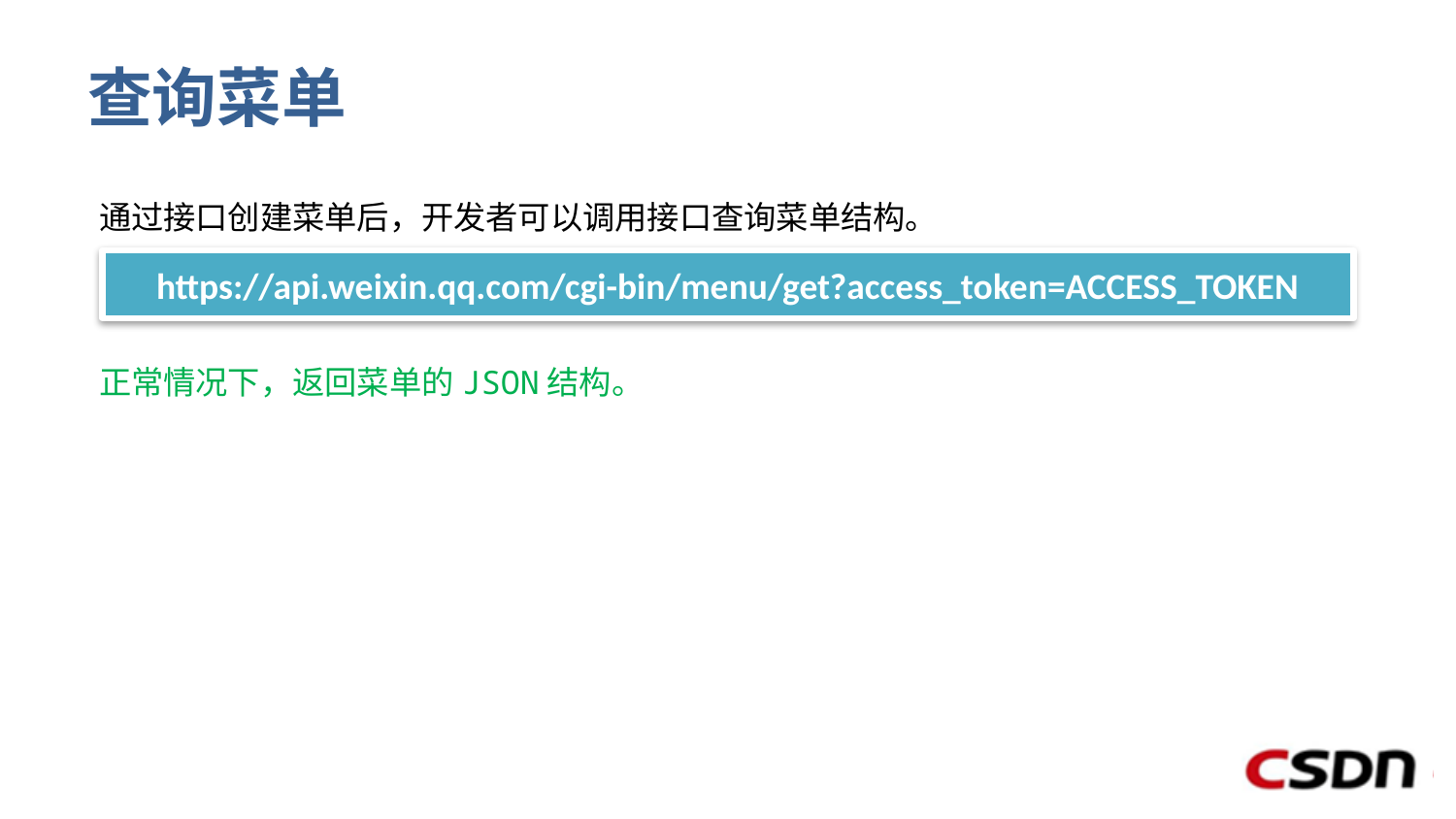

# 查询菜单
通过接口创建菜单后，开发者可以调用接口查询菜单结构。
https://api.weixin.qq.com/cgi-bin/menu/get?access_token=ACCESS_TOKEN
正常情况下，返回菜单的JSON结构。